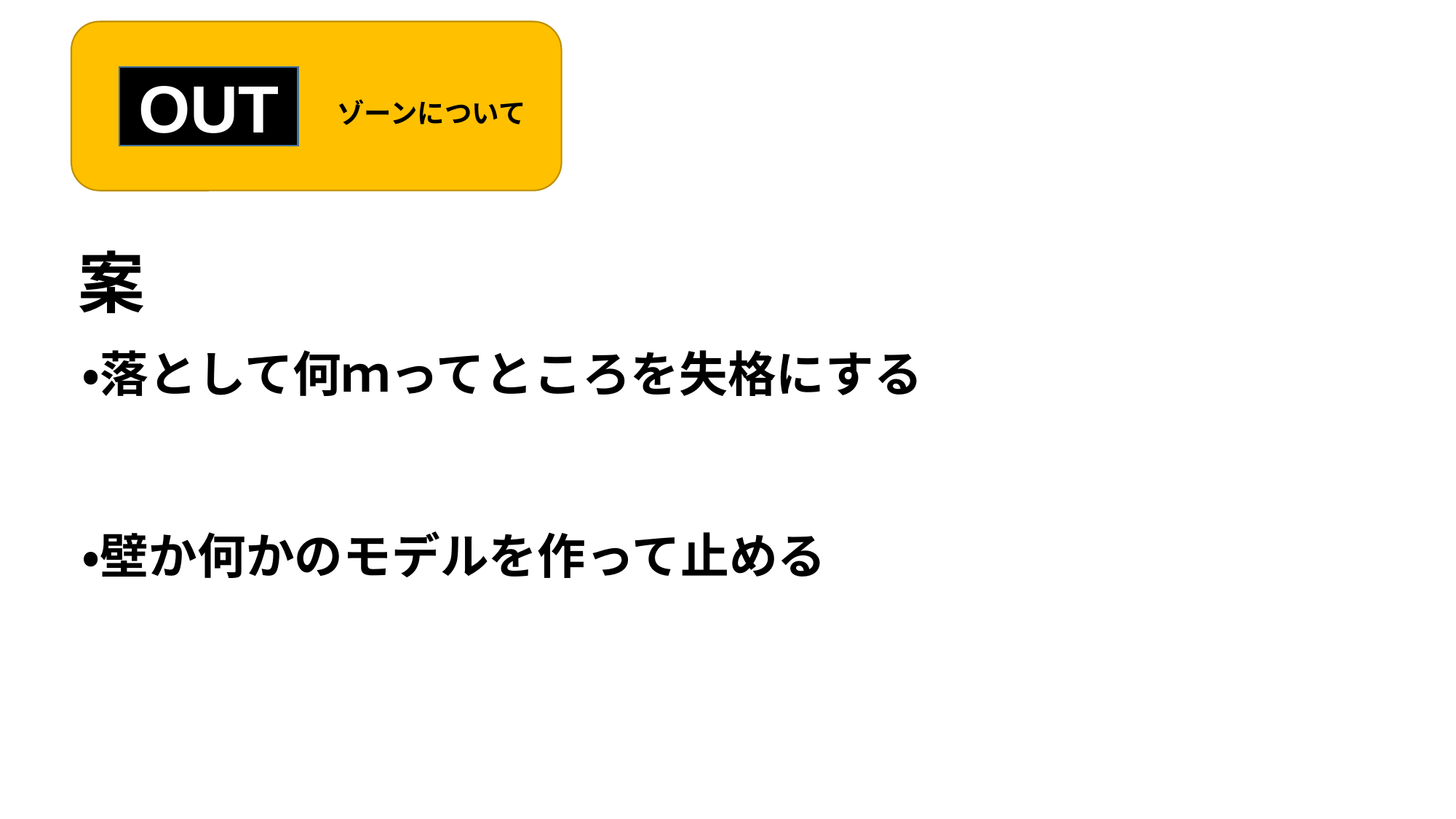

OUT
ゾーンについて
案
・落として何ｍってところを失格にする
・壁か何かのモデルを作って止める